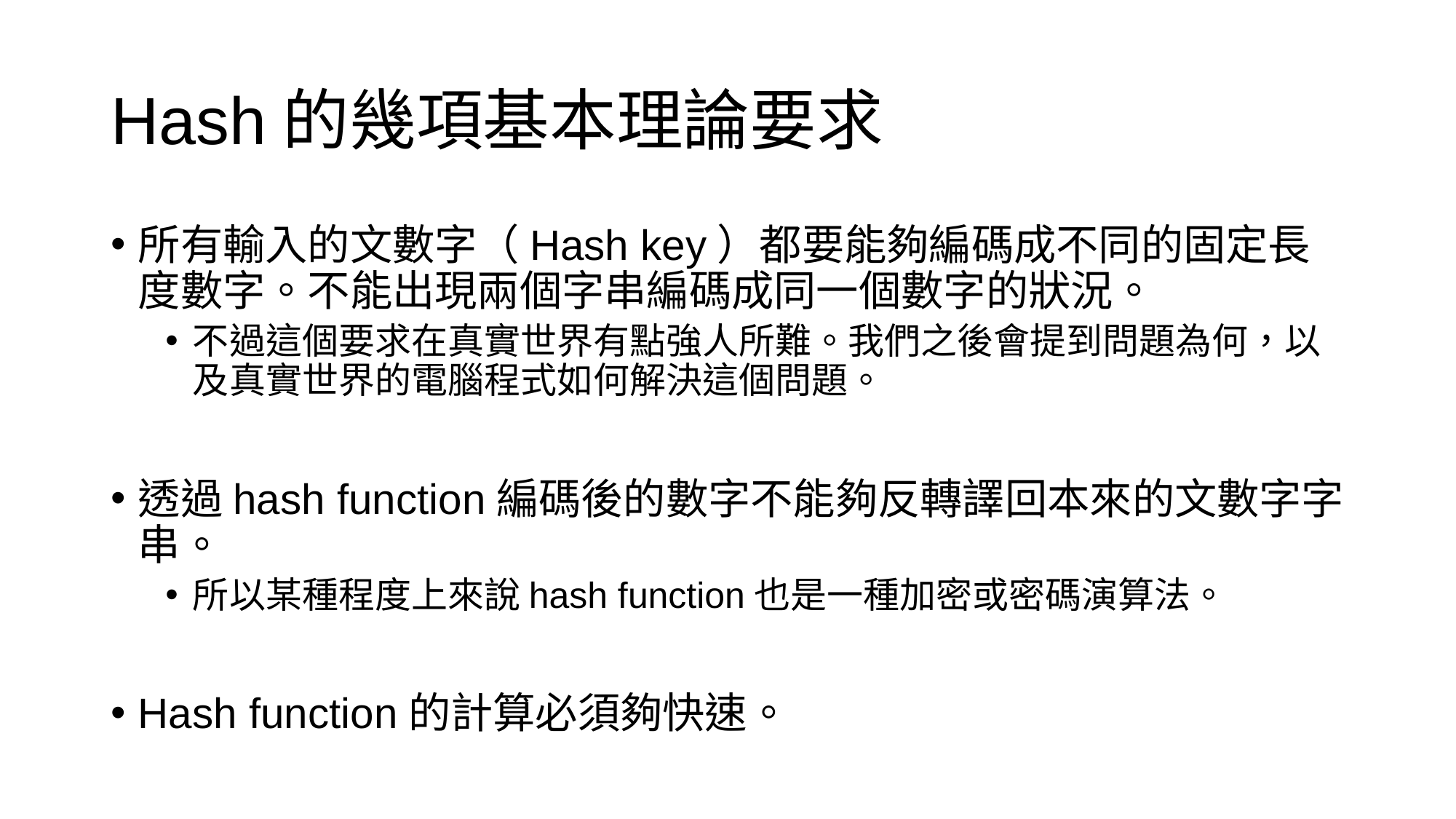

# Hash的幾項基本理論要求
所有輸入的文數字（Hash key）都要能夠編碼成不同的固定長度數字。不能出現兩個字串編碼成同一個數字的狀況。
不過這個要求在真實世界有點強人所難。我們之後會提到問題為何，以及真實世界的電腦程式如何解決這個問題。

透過hash function編碼後的數字不能夠反轉譯回本來的文數字字串。
所以某種程度上來說hash function也是一種加密或密碼演算法。

Hash function的計算必須夠快速。